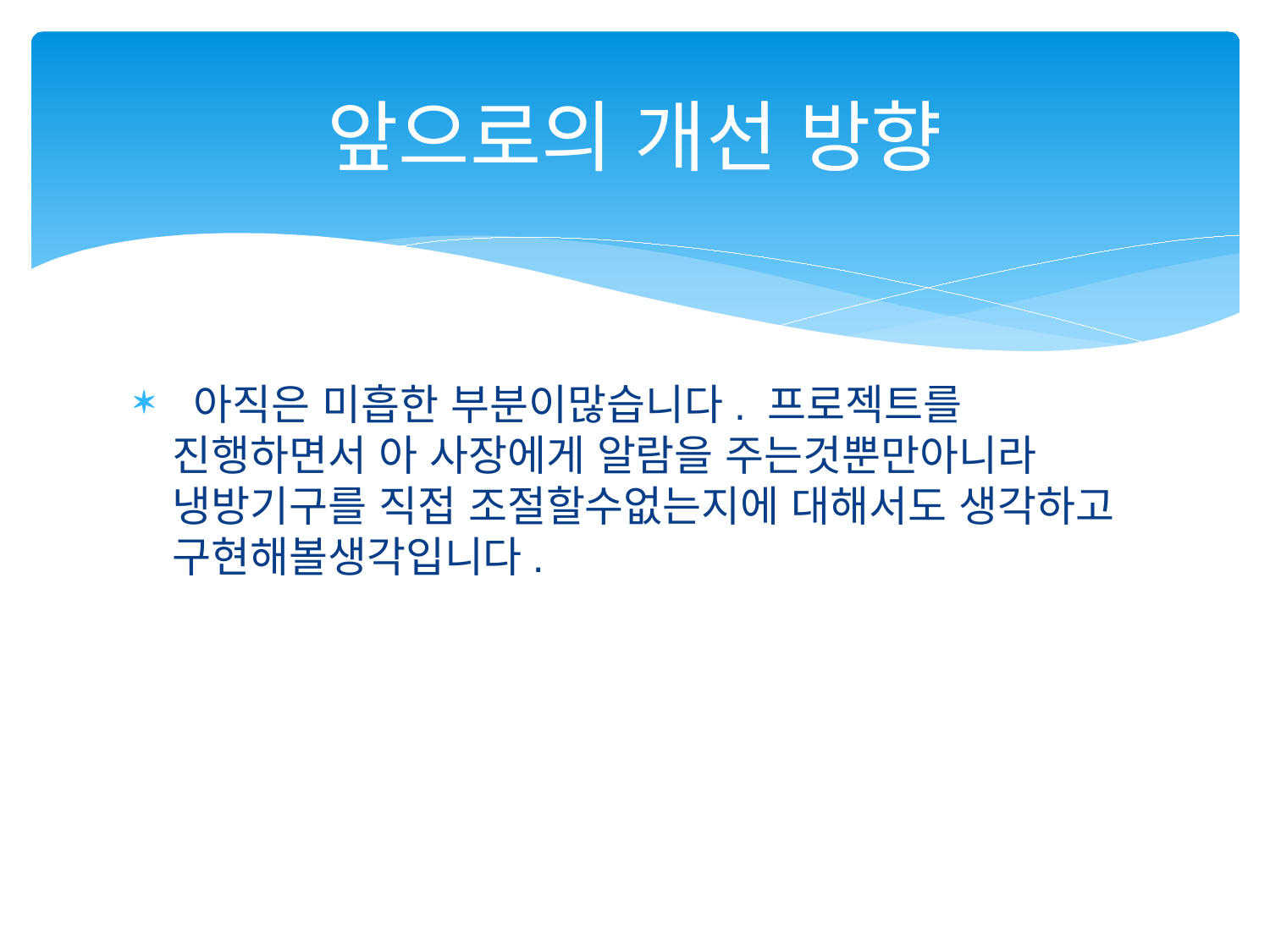

# 앞으로의 개선 방향
 아직은 미흡한 부분이많습니다. 프로젝트를 진행하면서 아 사장에게 알람을 주는것뿐만아니라 냉방기구를 직접 조절할수없는지에 대해서도 생각하고 구현해볼생각입니다.